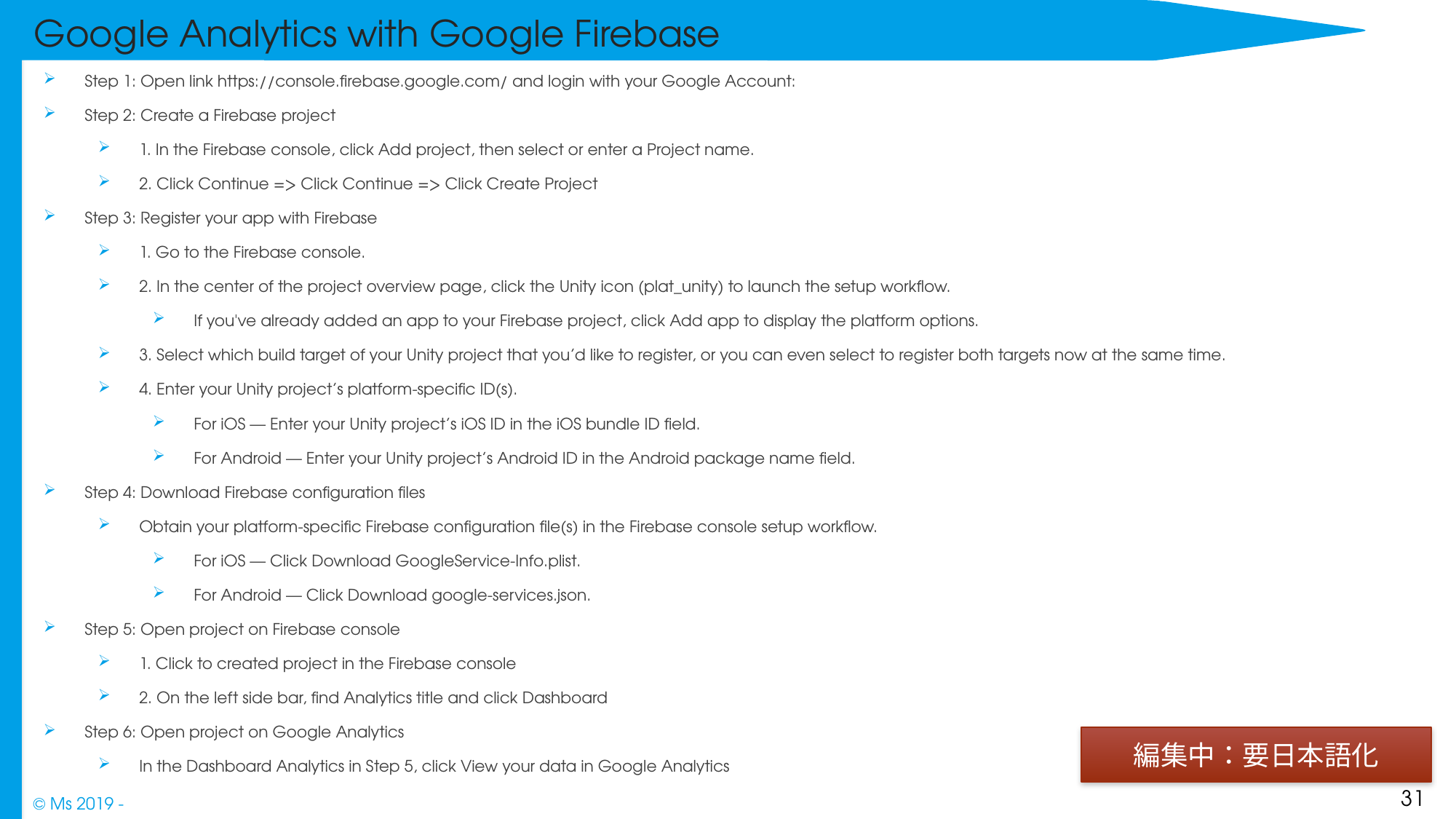

# Google Analytics with Google Firebase
Step 1: Open link https://console.firebase.google.com/ and login with your Google Account:
Step 2: Create a Firebase project
1. In the Firebase console, click Add project, then select or enter a Project name.
2. Click Continue => Click Continue => Click Create Project
Step 3: Register your app with Firebase
1. Go to the Firebase console.
2. In the center of the project overview page, click the Unity icon (plat_unity) to launch the setup workflow.
If you've already added an app to your Firebase project, click Add app to display the platform options.
3. Select which build target of your Unity project that you’d like to register, or you can even select to register both targets now at the same time.
4. Enter your Unity project’s platform-specific ID(s).
For iOS — Enter your Unity project’s iOS ID in the iOS bundle ID field.
For Android — Enter your Unity project’s Android ID in the Android package name field.
Step 4: Download Firebase configuration files
Obtain your platform-specific Firebase configuration file(s) in the Firebase console setup workflow.
For iOS — Click Download GoogleService-Info.plist.
For Android — Click Download google-services.json.
Step 5: Open project on Firebase console
1. Click to created project in the Firebase console
2. On the left side bar, find Analytics title and click Dashboard
Step 6: Open project on Google Analytics
In the Dashboard Analytics in Step 5, click View your data in Google Analytics
編集中：要日本語化
31